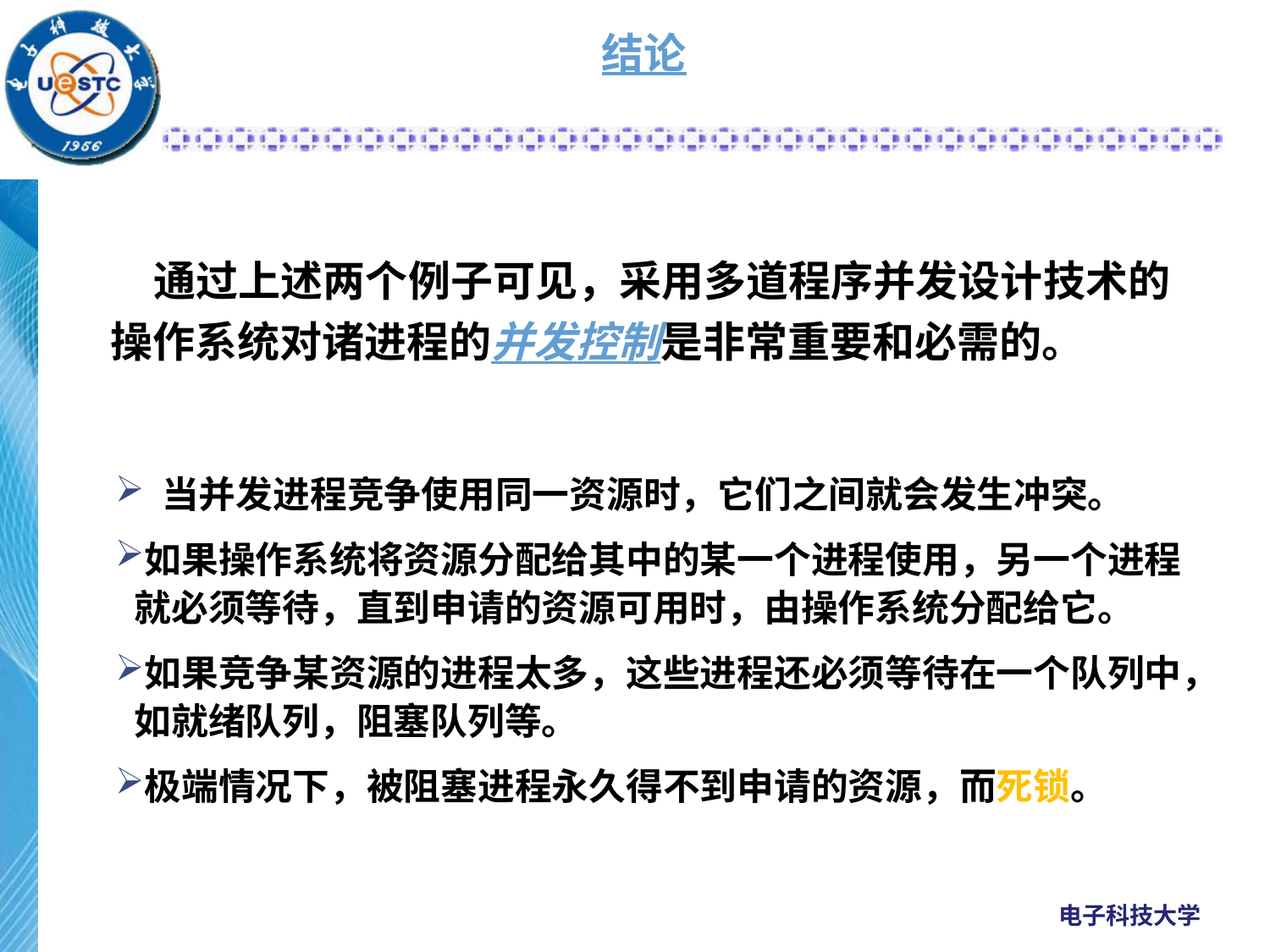

# 结论
      通过上述两个例子可见，采用多道程序并发设计技术的操作系统对诸进程的并发控制是非常重要和必需的。

 当并发进程竞争使用同一资源时，它们之间就会发生冲突。
如果操作系统将资源分配给其中的某一个进程使用，另一个进程就必须等待，直到申请的资源可用时，由操作系统分配给它。
如果竞争某资源的进程太多，这些进程还必须等待在一个队列中，如就绪队列，阻塞队列等。
极端情况下，被阻塞进程永久得不到申请的资源，而死锁。